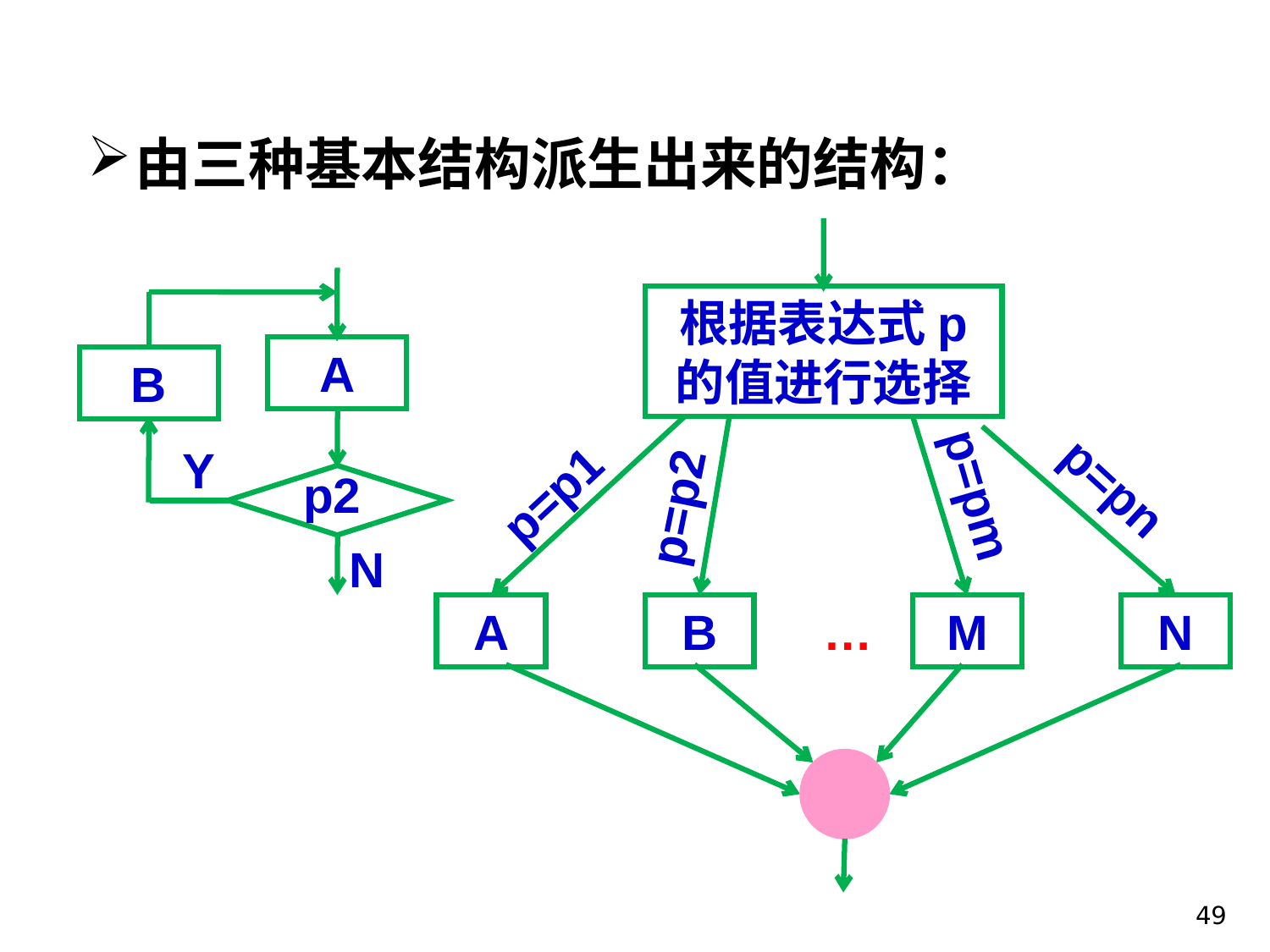

由三种基本结构派生出来的结构：
根据表达式p
的值进行选择
A
B
Y
p=pn
p2

p=p1
p=pm
p=p2
N
A
B
…
M
N

49